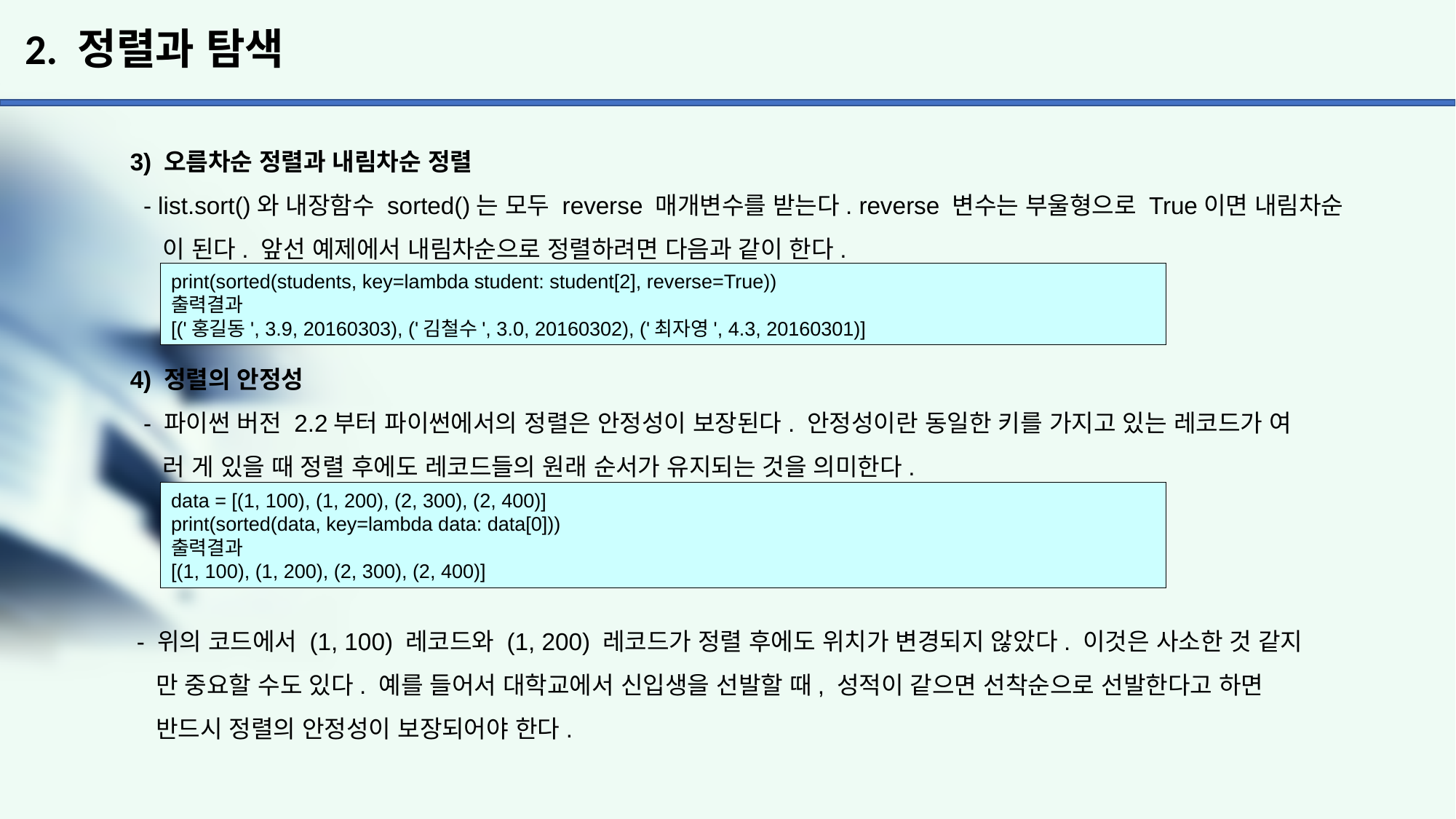

# 2. 정렬과 탐색
3) 오름차순 정렬과 내림차순 정렬
  - list.sort()와 내장함수 sorted()는 모두 reverse 매개변수를 받는다. reverse 변수는 부울형으로 True이면 내림차순
    이 된다. 앞선 예제에서 내림차순으로 정렬하려면 다음과 같이 한다.

4) 정렬의 안정성
  - 파이썬 버전 2.2부터 파이썬에서의 정렬은 안정성이 보장된다. 안정성이란 동일한 키를 가지고 있는 레코드가 여
    러 게 있을 때 정렬 후에도 레코드들의 원래 순서가 유지되는 것을 의미한다.

 - 위의 코드에서 (1, 100) 레코드와 (1, 200) 레코드가 정렬 후에도 위치가 변경되지 않았다. 이것은 사소한 것 같지
   만 중요할 수도 있다. 예를 들어서 대학교에서 신입생을 선발할 때, 성적이 같으면 선착순으로 선발한다고 하면
   반드시 정렬의 안정성이 보장되어야 한다.
print(sorted(students, key=lambda student: student[2], reverse=True))
출력결과
[('홍길동', 3.9, 20160303), ('김철수', 3.0, 20160302), ('최자영', 4.3, 20160301)]
data = [(1, 100), (1, 200), (2, 300), (2, 400)]
print(sorted(data, key=lambda data: data[0]))
출력결과
[(1, 100), (1, 200), (2, 300), (2, 400)]